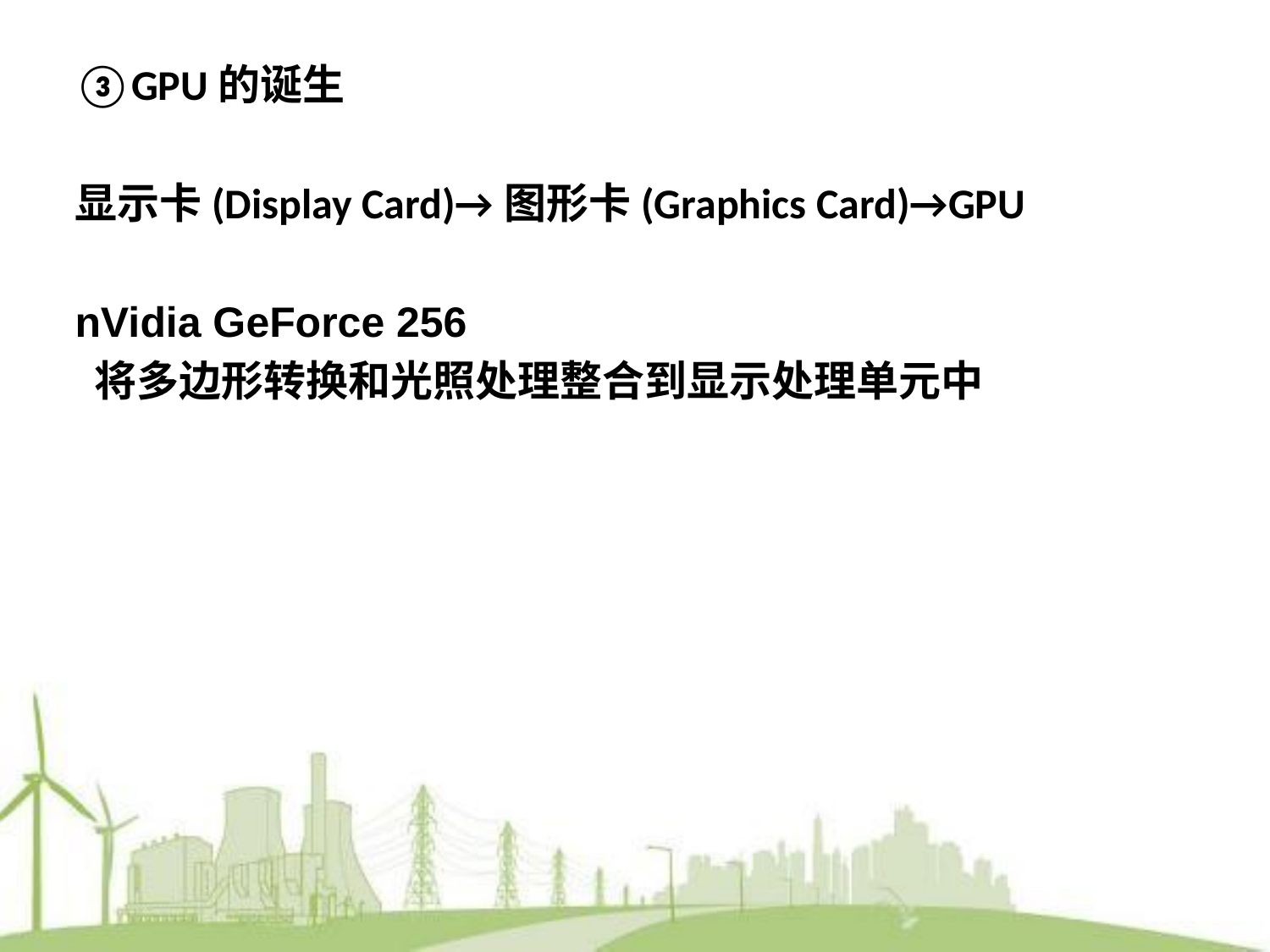

③GPU的诞生

显示卡(Display Card)→图形卡(Graphics Card)→GPU

nVidia GeForce 256
 将多边形转换和光照处理整合到显示处理单元中